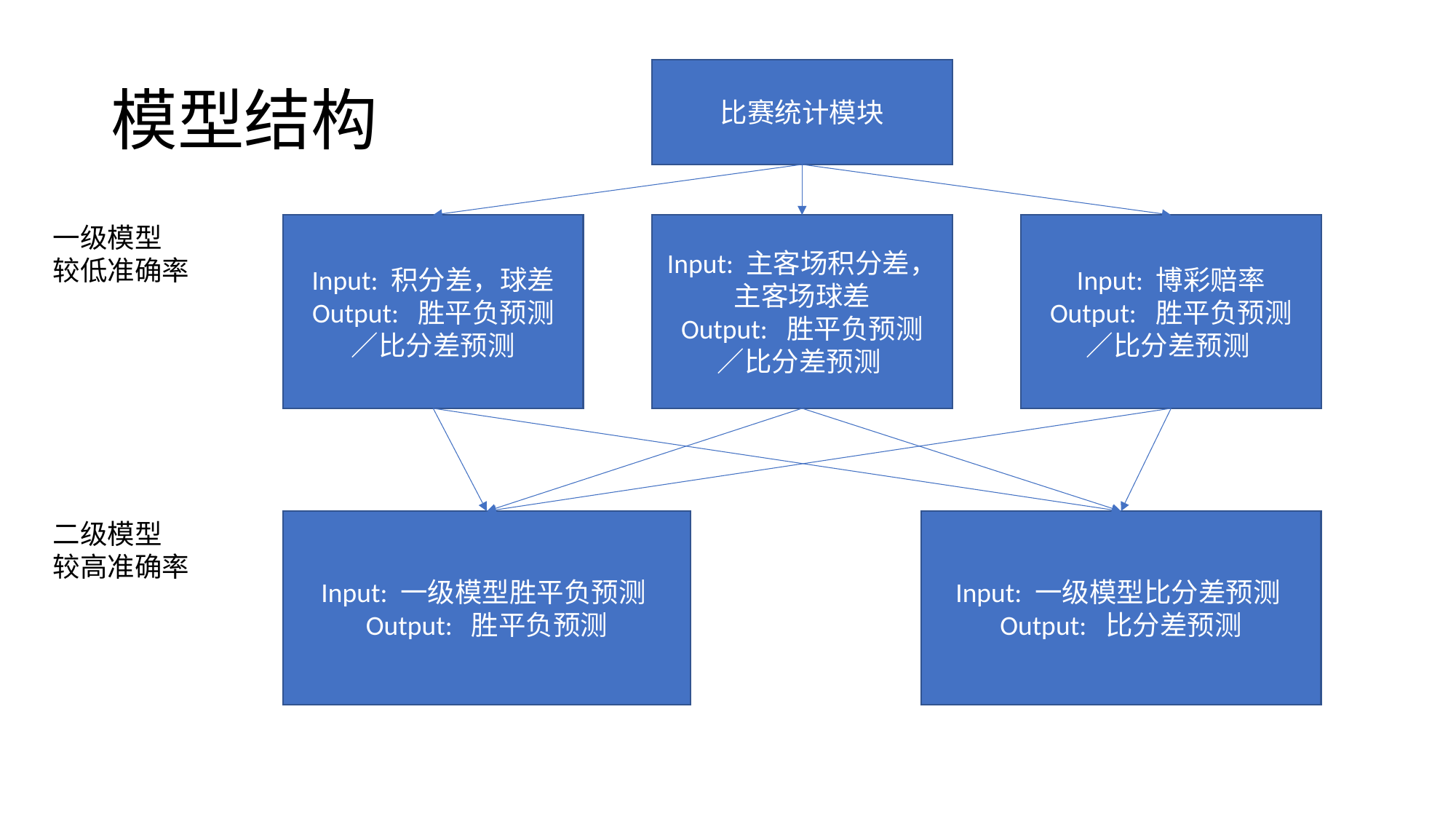

# 模型结构
比赛统计模块
一级模型
较低准确率
Input: 积分差，球差
Output:  胜平负预测
／比分差预测
Input: 主客场积分差，主客场球差
Output:  胜平负预测
／比分差预测
Input: 博彩赔率
Output:  胜平负预测
／比分差预测
二级模型
较高准确率
Input: 一级模型胜平负预测Output:  胜平负预测
Input: 一级模型比分差预测
Output:  比分差预测